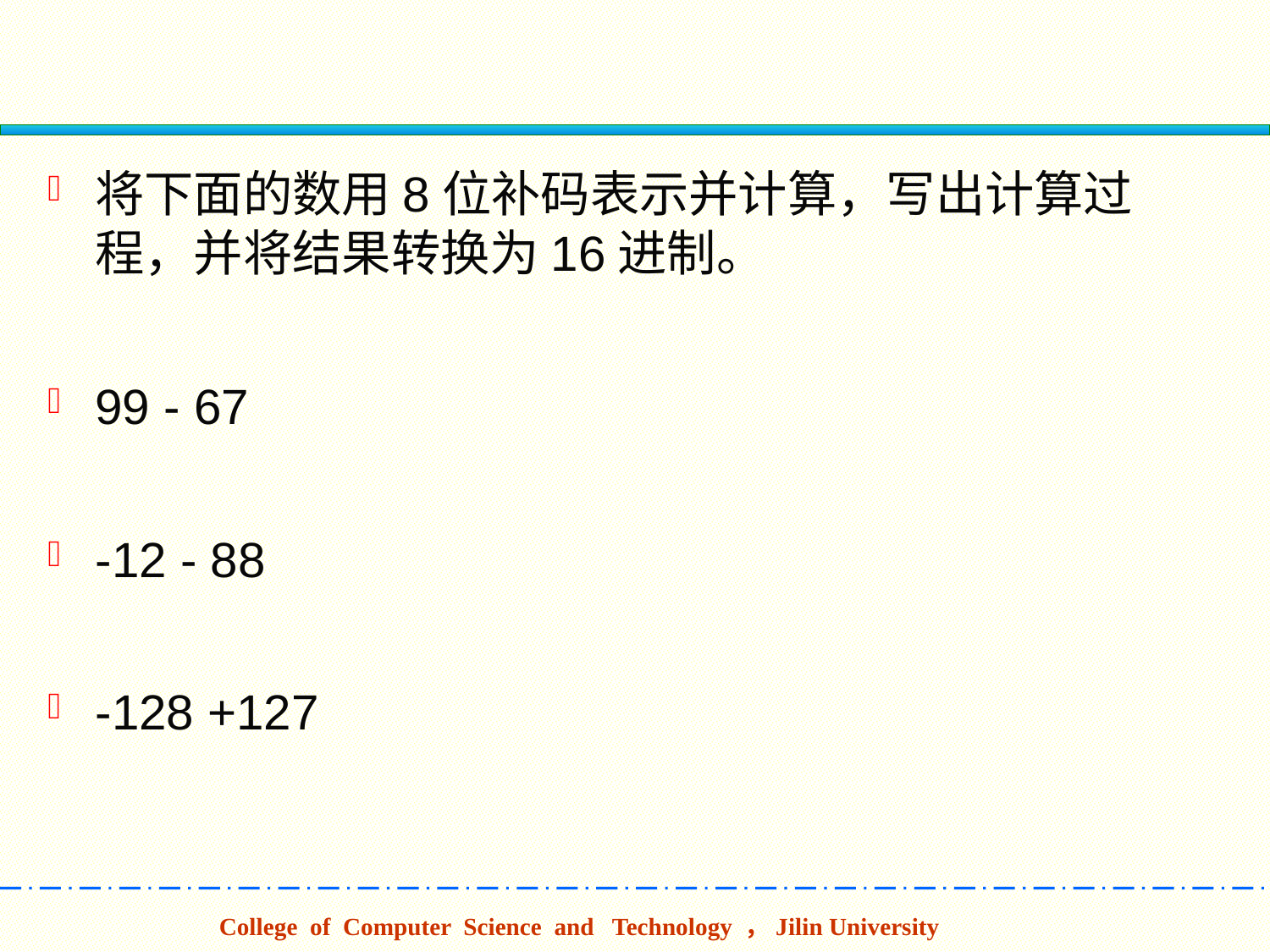

#
将下面的数用8位补码表示并计算，写出计算过程，并将结果转换为16进制。

99 - 67

-12 - 88

-128 +127